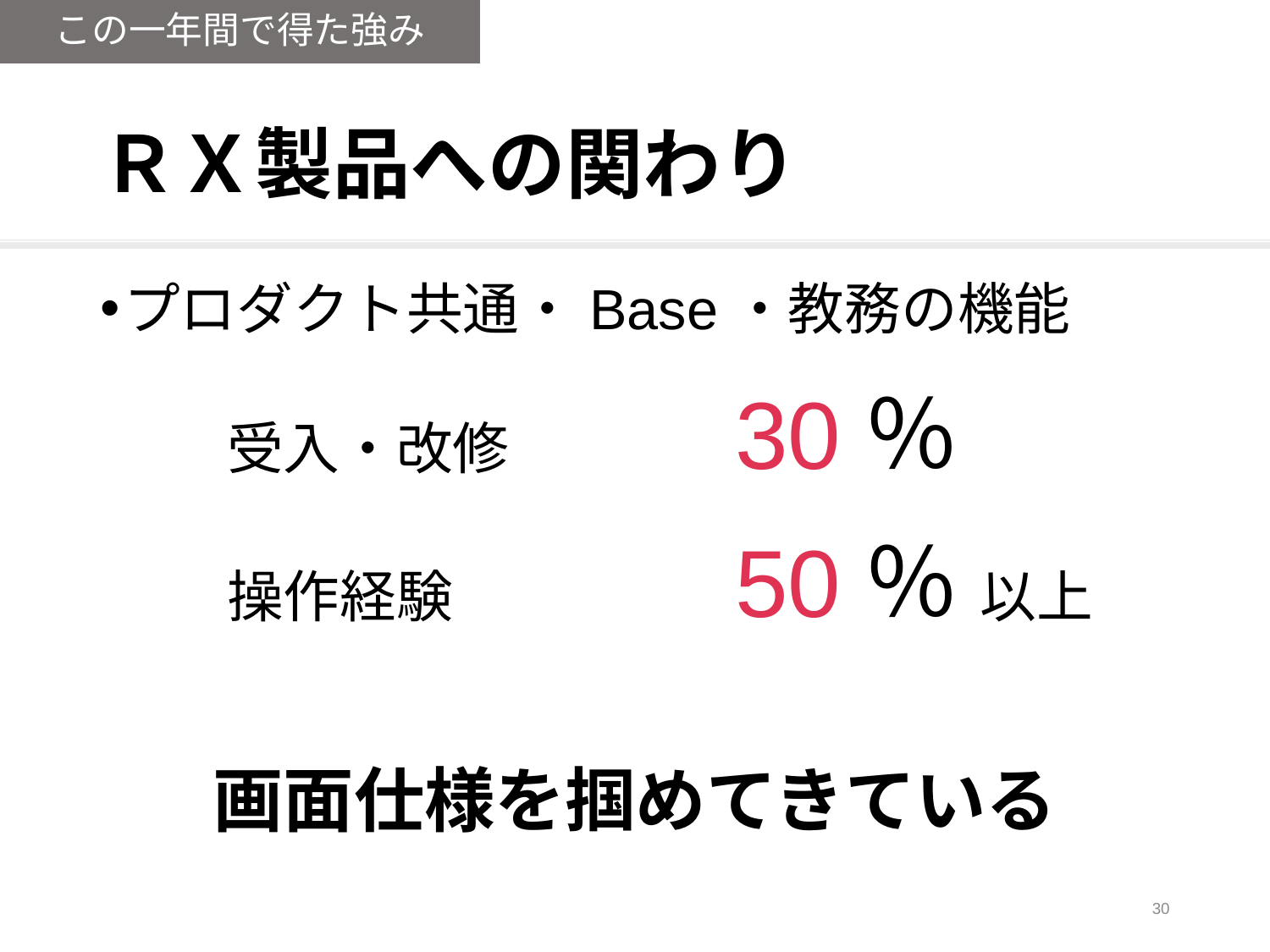

この一年間で得た強み
# ＲＸ製品への関わり
プロダクト共通・Base・教務の機能
	受入・改修　		30％
	操作経験　　		50％ 以上

画面仕様を掴めてきている
30